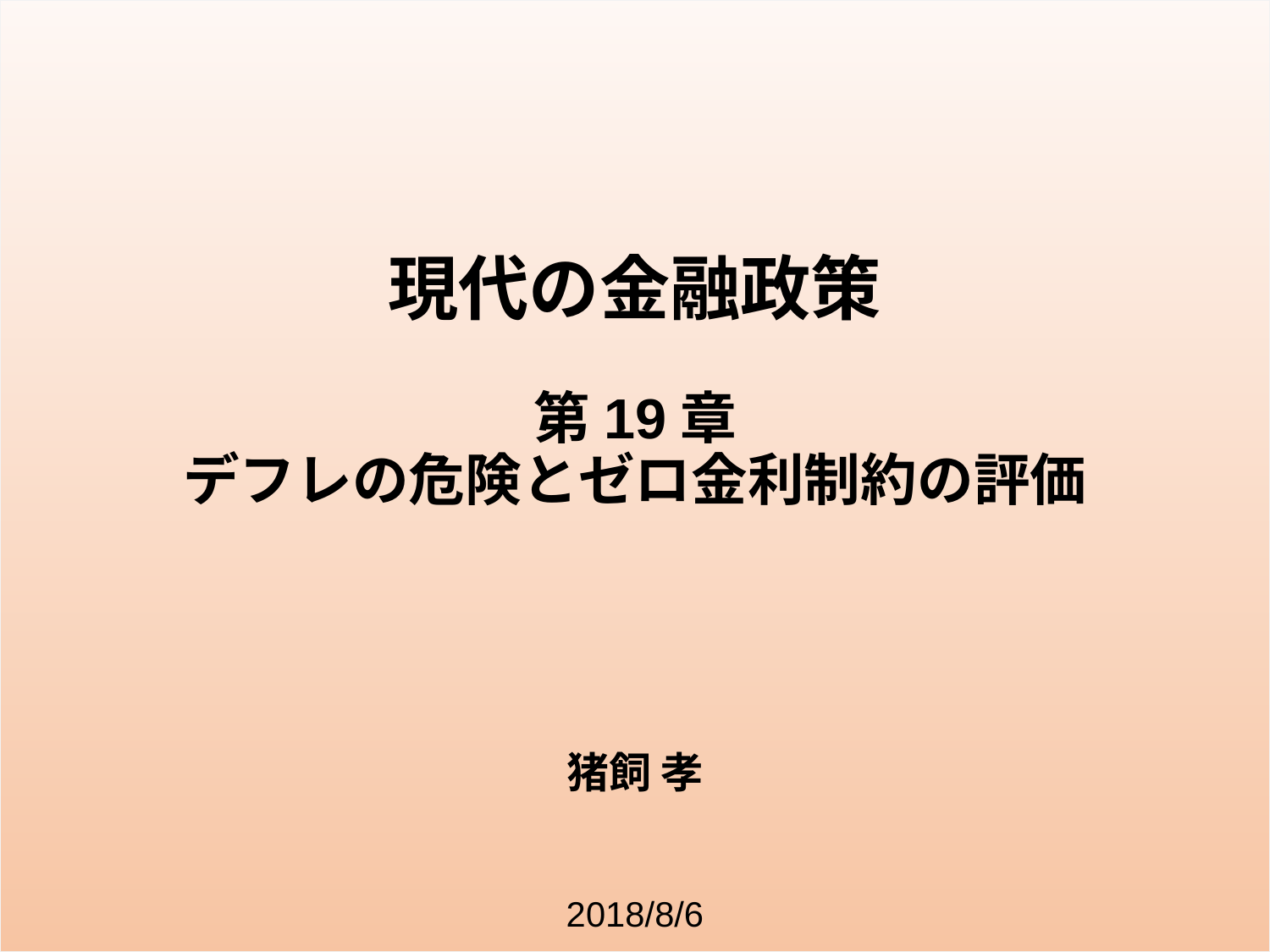

# 現代の金融政策 第19章 デフレの危険とゼロ金利制約の評価

猪飼 孝
2018/8/6